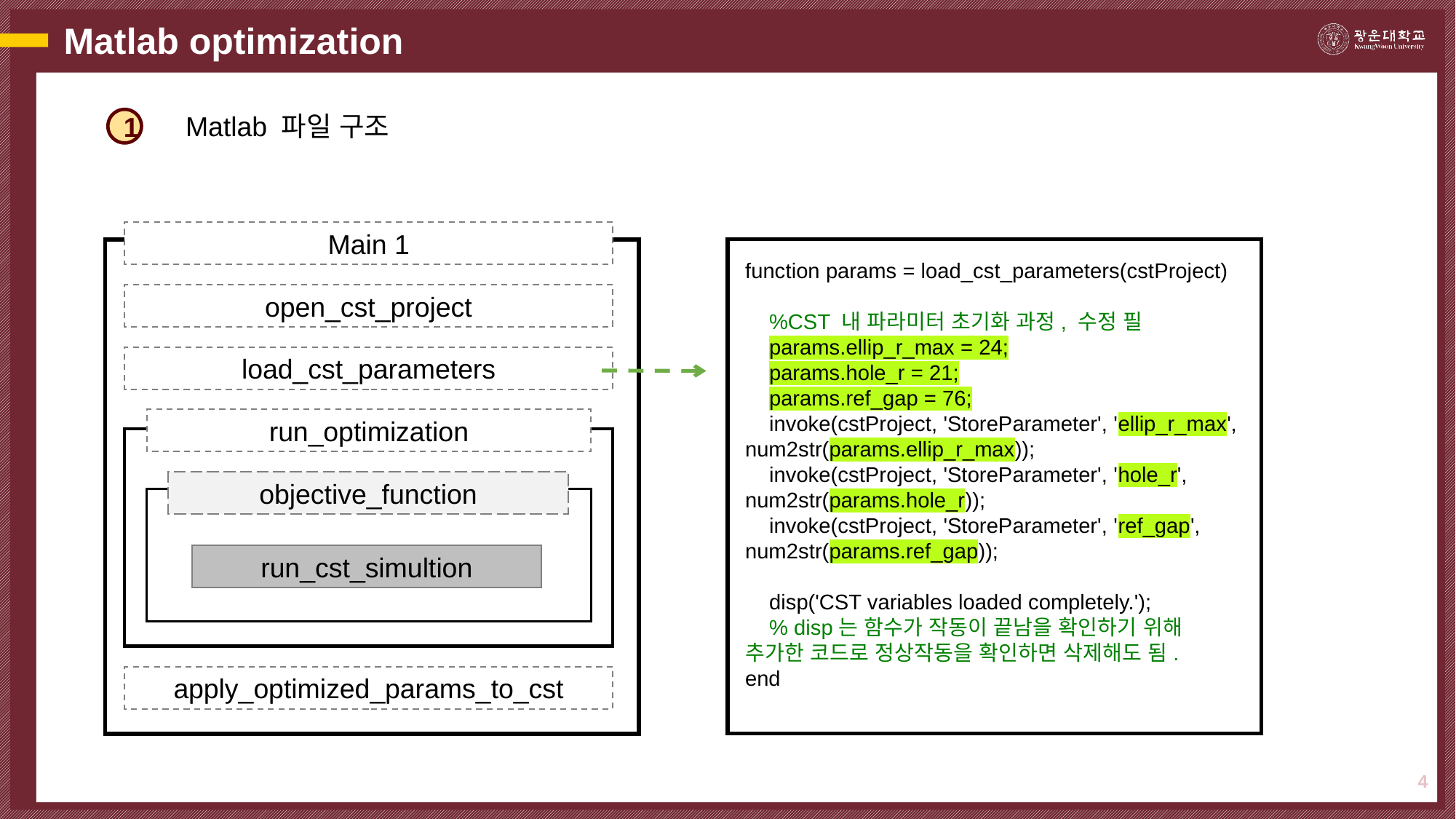

# Matlab optimization
Matlab 파일 구조
1
Main 1

open_cst_project
load_cst_parameters
run_optimization

objective_function

run_cst_simultion
apply_optimized_params_to_cst

function params = load_cst_parameters(cstProject)

    %CST 내 파라미터 초기화 과정, 수정 필
    params.ellip_r_max = 24;
    params.hole_r = 21;
    params.ref_gap = 76;
    invoke(cstProject, 'StoreParameter', 'ellip_r_max', num2str(params.ellip_r_max));
    invoke(cstProject, 'StoreParameter', 'hole_r', num2str(params.hole_r));
    invoke(cstProject, 'StoreParameter', 'ref_gap', num2str(params.ref_gap));

    disp('CST variables loaded completely.');
    % disp는 함수가 작동이 끝남을 확인하기 위해 추가한 코드로 정상작동을 확인하면 삭제해도 됨.
end
4